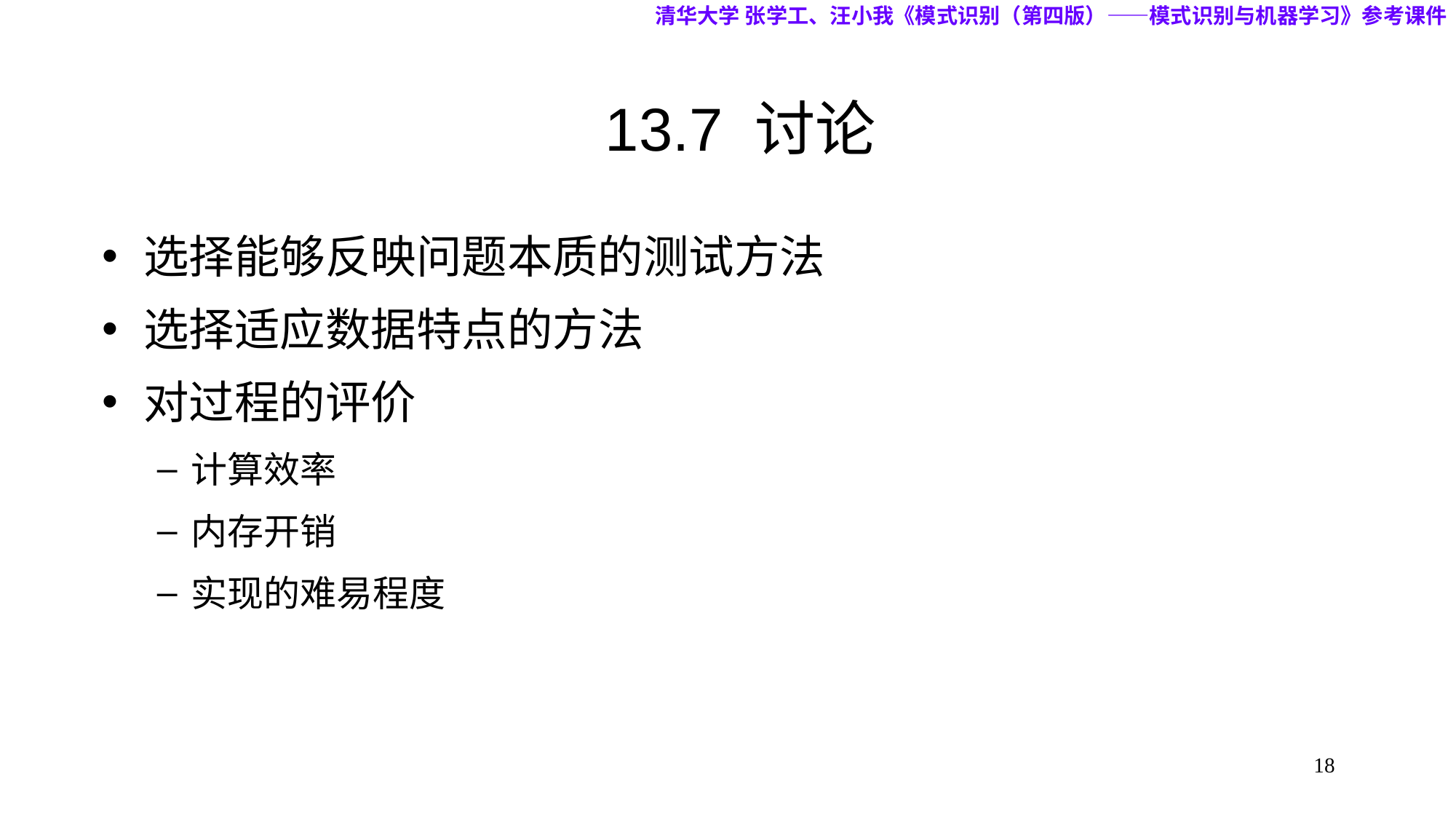

清华大学 张学工、汪小我《模式识别（第四版）——模式识别与机器学习》参考课件
# 13.7 讨论
选择能够反映问题本质的测试方法
选择适应数据特点的方法
对过程的评价
计算效率
内存开销
实现的难易程度
18